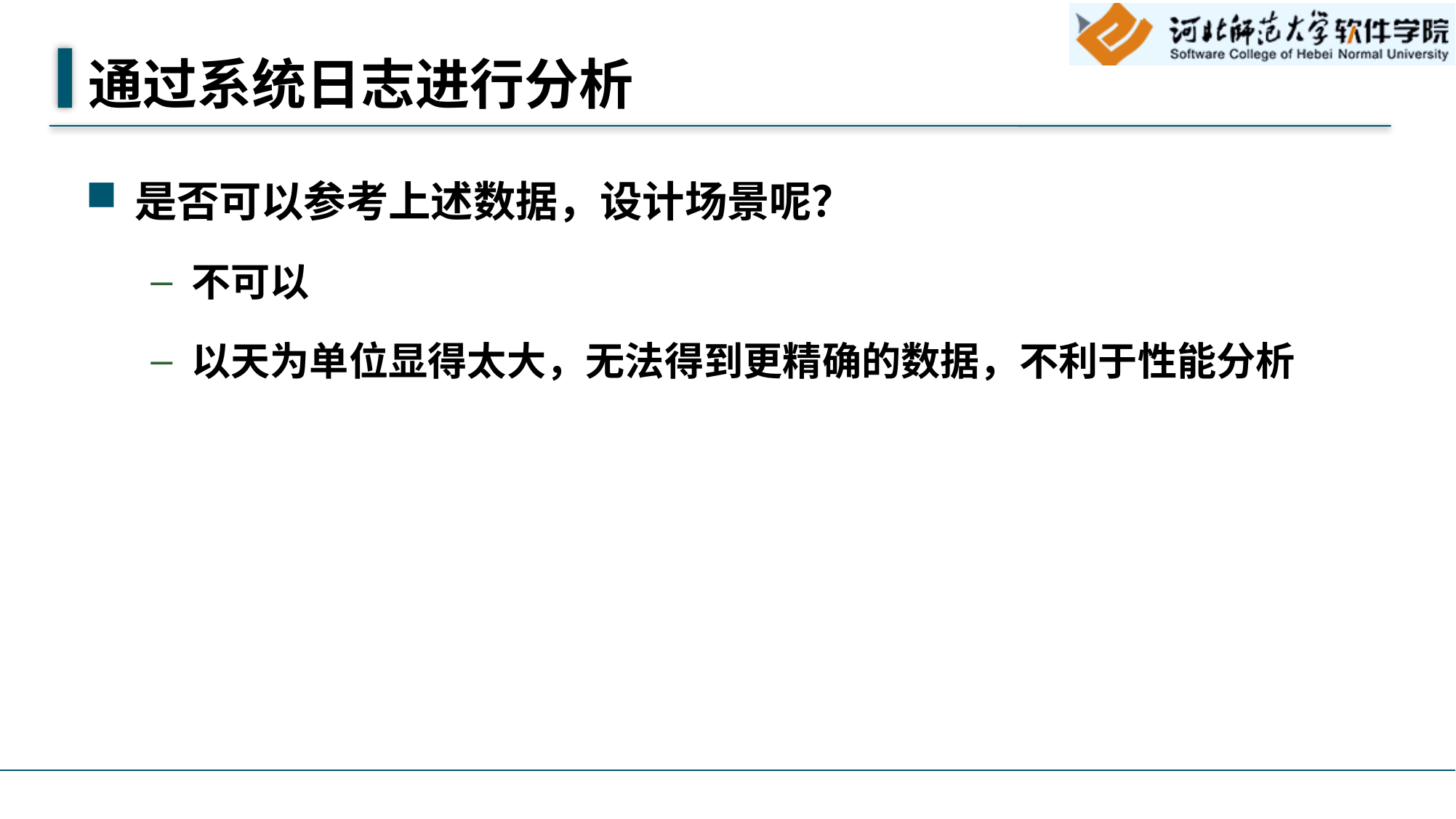

# 通过系统日志进行分析
是否可以参考上述数据，设计场景呢？
不可以
以天为单位显得太大，无法得到更精确的数据，不利于性能分析